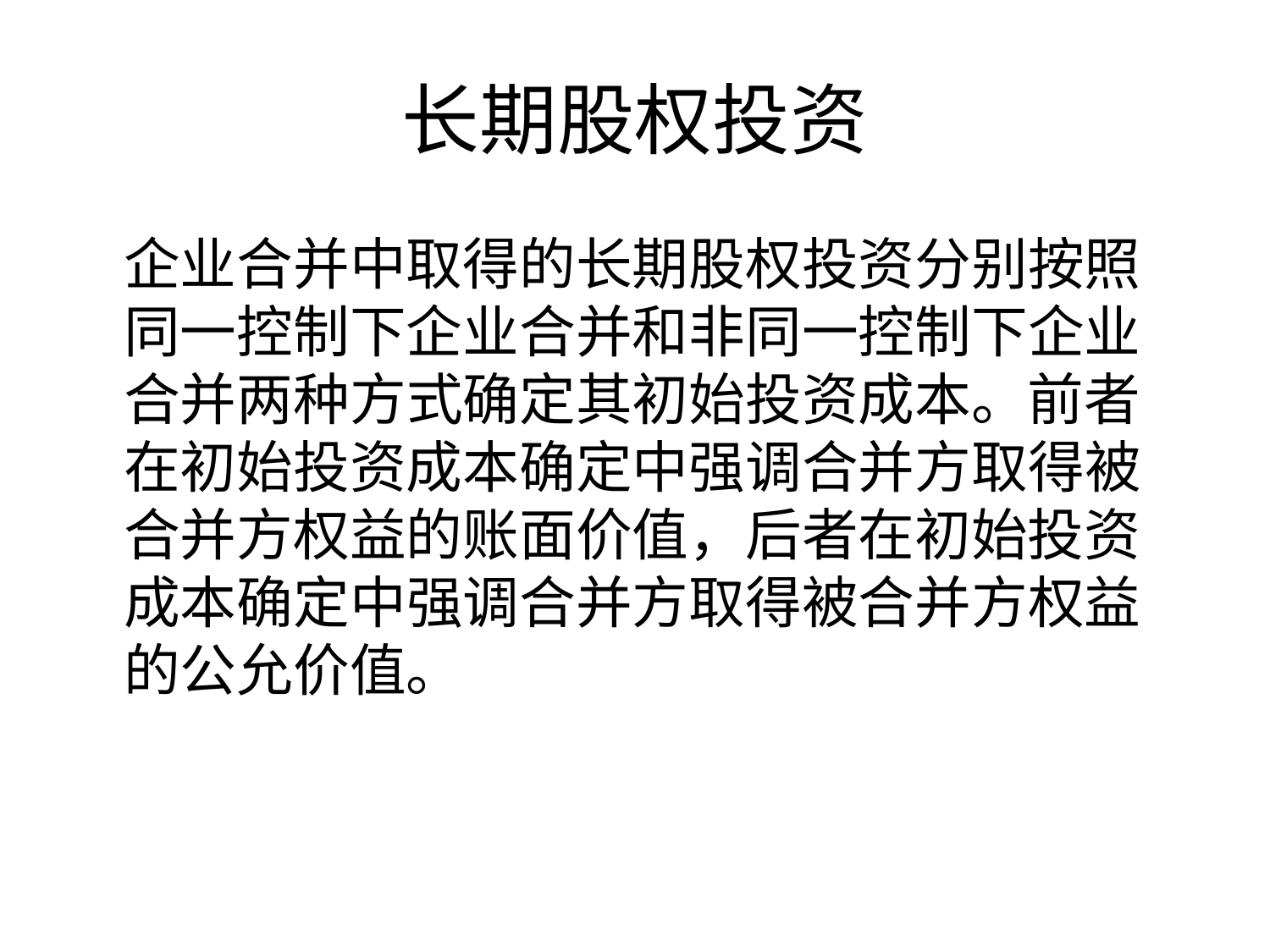

# 长期股权投资
	企业合并中取得的长期股权投资分别按照同一控制下企业合并和非同一控制下企业合并两种方式确定其初始投资成本。前者在初始投资成本确定中强调合并方取得被合并方权益的账面价值，后者在初始投资成本确定中强调合并方取得被合并方权益的公允价值。